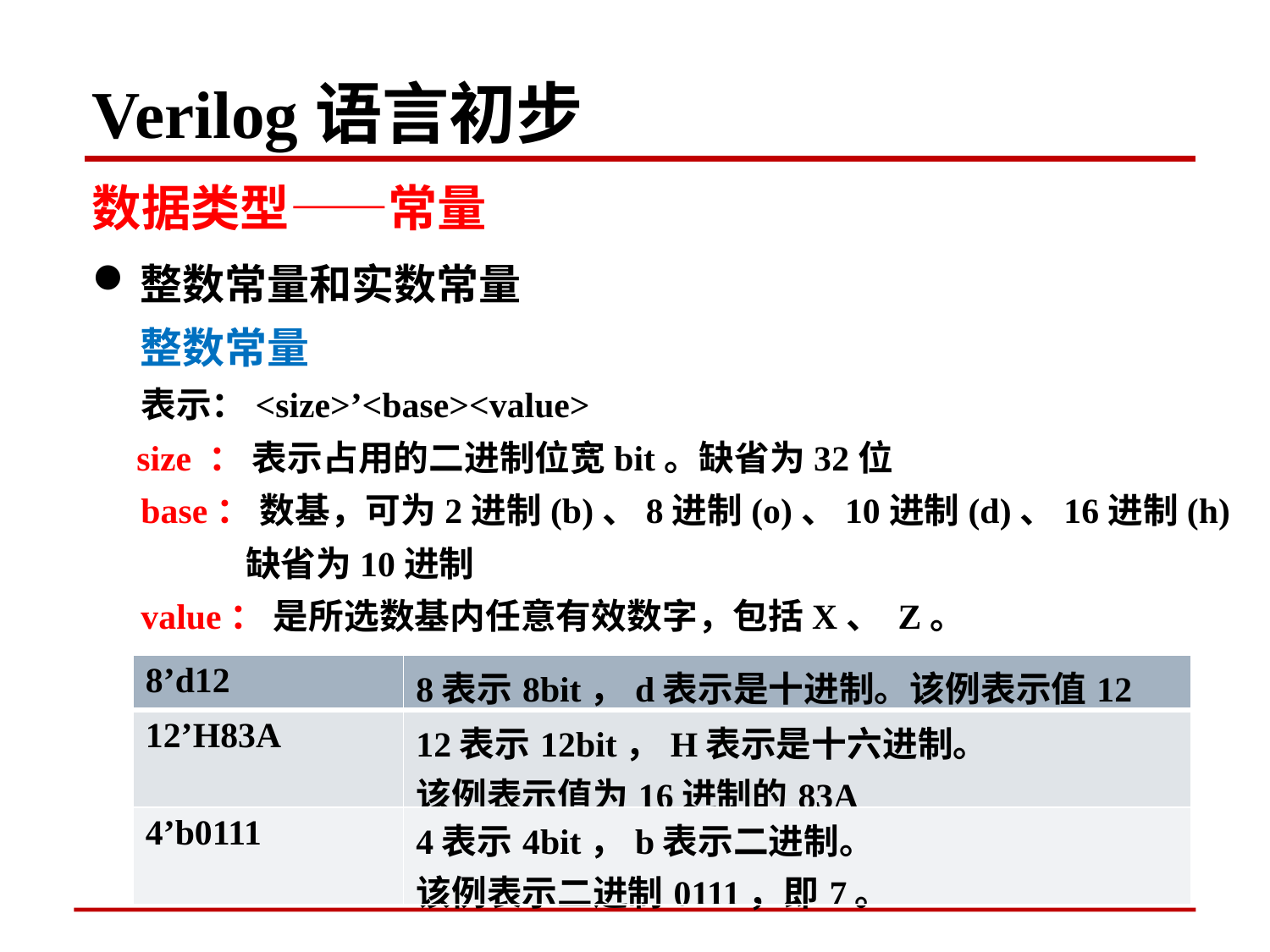

Verilog语言初步
数据类型——常量
整数常量和实数常量
整数常量
     表示：<size>’<base><value>
     size ： 表示占用的二进制位宽bit。缺省为32位
     base： 数基，可为2进制(b)、8进制(o)、10进制(d)、16进制(h)
                  缺省为10进制
     value： 是所选数基内任意有效数字，包括X、 Z。
| 8’d12 | 8表示8bit，d表示是十进制。该例表示值12 |
| --- | --- |
| 12’H83A | 12表示12bit，H表示是十六进制。 该例表示值为16进制的83A |
| 4’b0111 | 4表示4bit，b表示二进制。 该例表示二进制0111，即7。 |